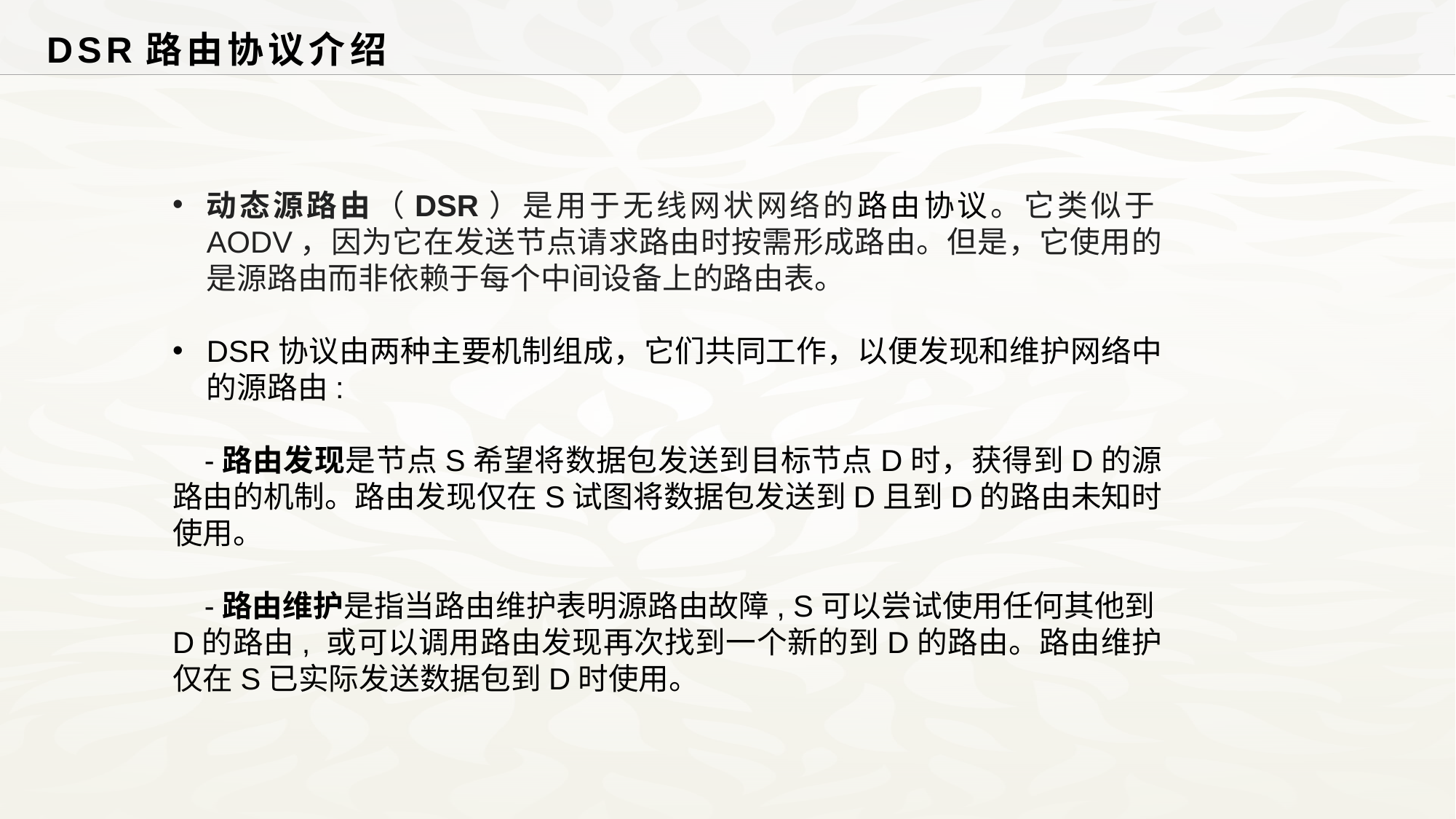

DSR路由协议介绍
动态源路由（DSR）是用于无线网状网络的路由协议。它类似于AODV，因为它在发送节点请求路由时按需形成路由。但是，它使用的是源路由而非依赖于每个中间设备上的路由表。

DSR协议由两种主要机制组成，它们共同工作，以便发现和维护网络中的源路由:

-路由发现是节点S希望将数据包发送到目标节点D时，获得到D的源路由的机制。路由发现仅在S试图将数据包发送到D且到D的路由未知时使用。

-路由维护是指当路由维护表明源路由故障, S可以尝试使用任何其他到D的路由, 或可以调用路由发现再次找到一个新的到D的路由。路由维护仅在S已实际发送数据包到D时使用。